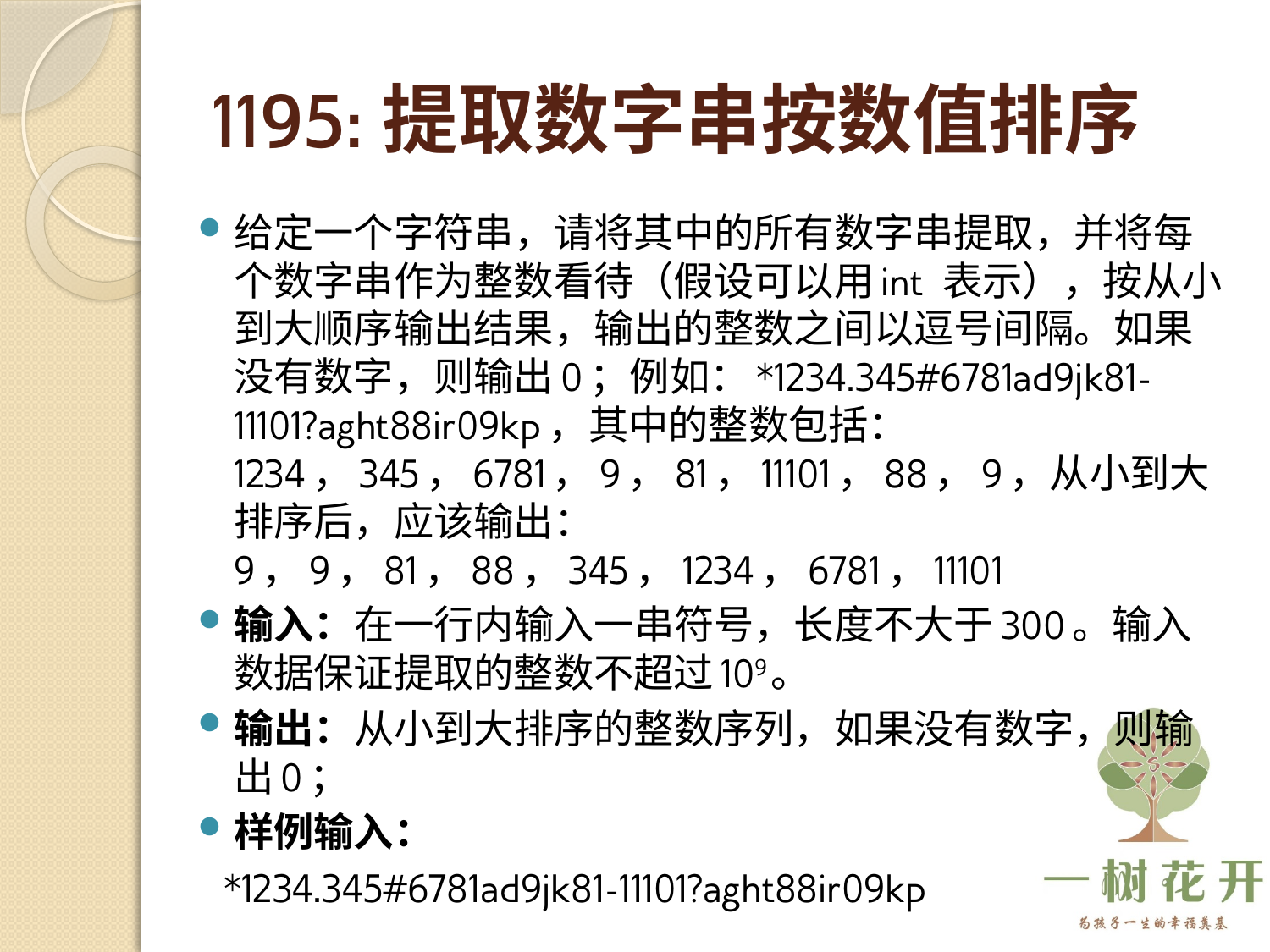

# 1195:提取数字串按数值排序
给定一个字符串，请将其中的所有数字串提取，并将每个数字串作为整数看待（假设可以用int 表示），按从小到大顺序输出结果，输出的整数之间以逗号间隔。如果没有数字，则输出0；例如：*1234.345#6781ad9jk81-11101?aght88ir09kp，其中的整数包括：1234，345，6781，9，81，11101，88，9，从小到大排序后，应该输出： 
9，9，81，88，345，1234，6781，11101
输入：在一行内输入一串符号，长度不大于300。输入数据保证提取的整数不超过109。
输出：从小到大排序的整数序列，如果没有数字，则输出0；
样例输入：
  *1234.345#6781ad9jk81-11101?aght88ir09kp